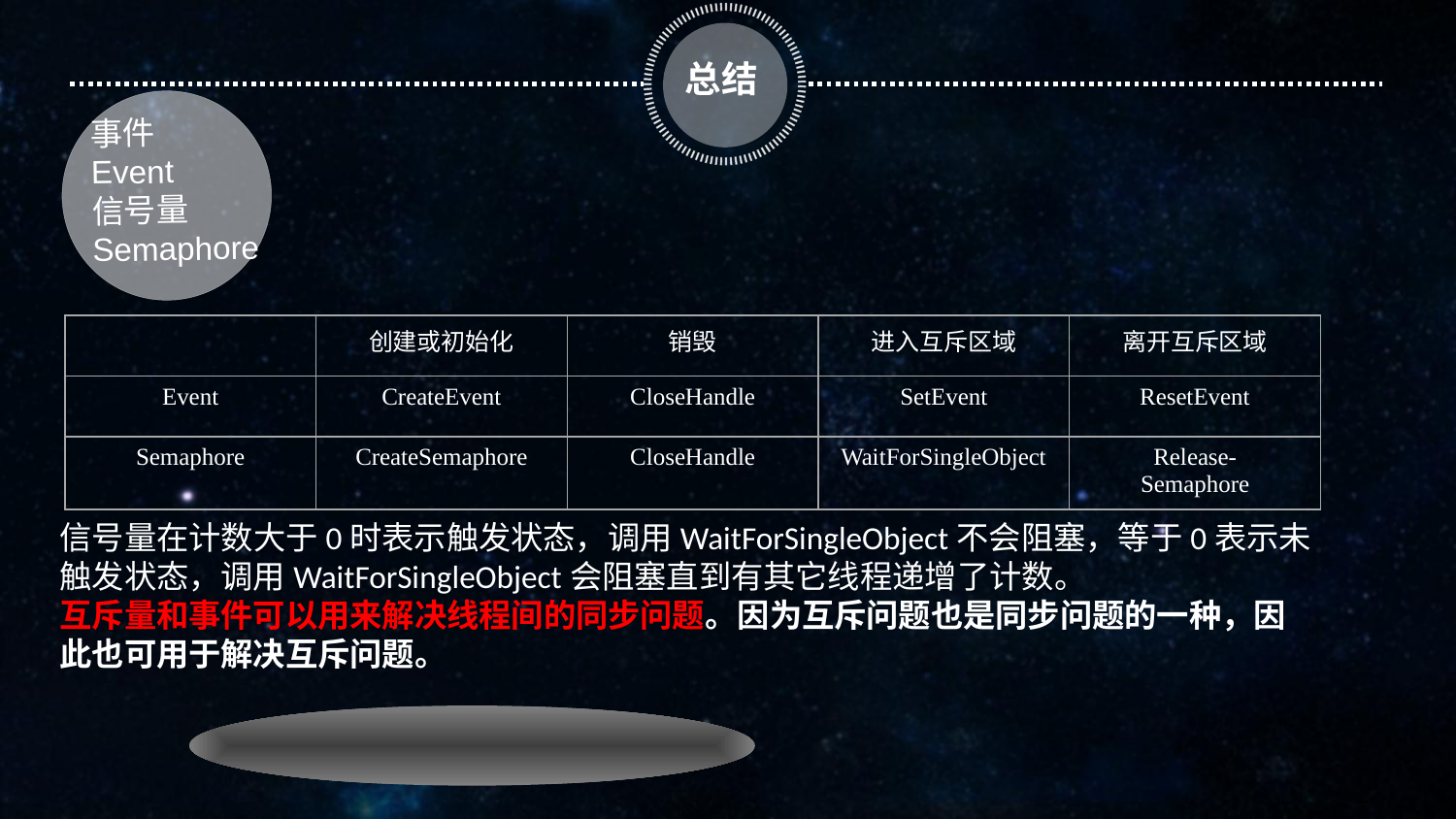

总结

事件
Event
信号量Semaphore
|  | 创建或初始化 | 销毁 | 进入互斥区域 | 离开互斥区域 |
| --- | --- | --- | --- | --- |
| Event | CreateEvent | CloseHandle | SetEvent | ResetEvent |
| Semaphore | CreateSemaphore | CloseHandle | WaitForSingleObject | Release- Semaphore |
信号量在计数大于0时表示触发状态，调用WaitForSingleObject不会阻塞，等于0表示未触发状态，调用WaitForSingleObject会阻塞直到有其它线程递增了计数。
互斥量和事件可以用来解决线程间的同步问题。因为互斥问题也是同步问题的一种，因此也可用于解决互斥问题。